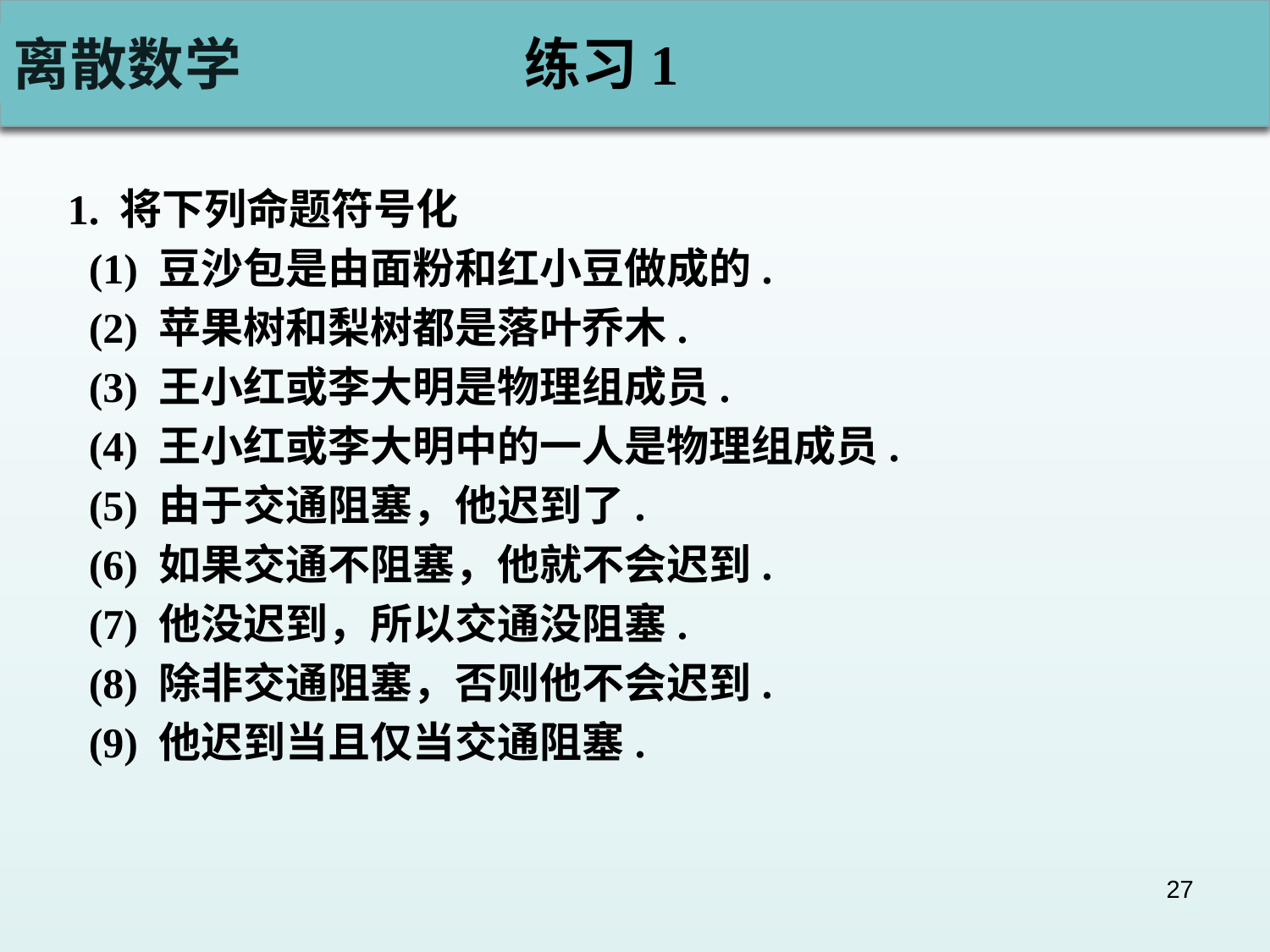

练习1
1. 将下列命题符号化
  (1) 豆沙包是由面粉和红小豆做成的.
  (2) 苹果树和梨树都是落叶乔木.
  (3) 王小红或李大明是物理组成员.
  (4) 王小红或李大明中的一人是物理组成员.
  (5) 由于交通阻塞，他迟到了.
  (6) 如果交通不阻塞，他就不会迟到.
  (7) 他没迟到，所以交通没阻塞.
  (8) 除非交通阻塞，否则他不会迟到.
  (9) 他迟到当且仅当交通阻塞.
27